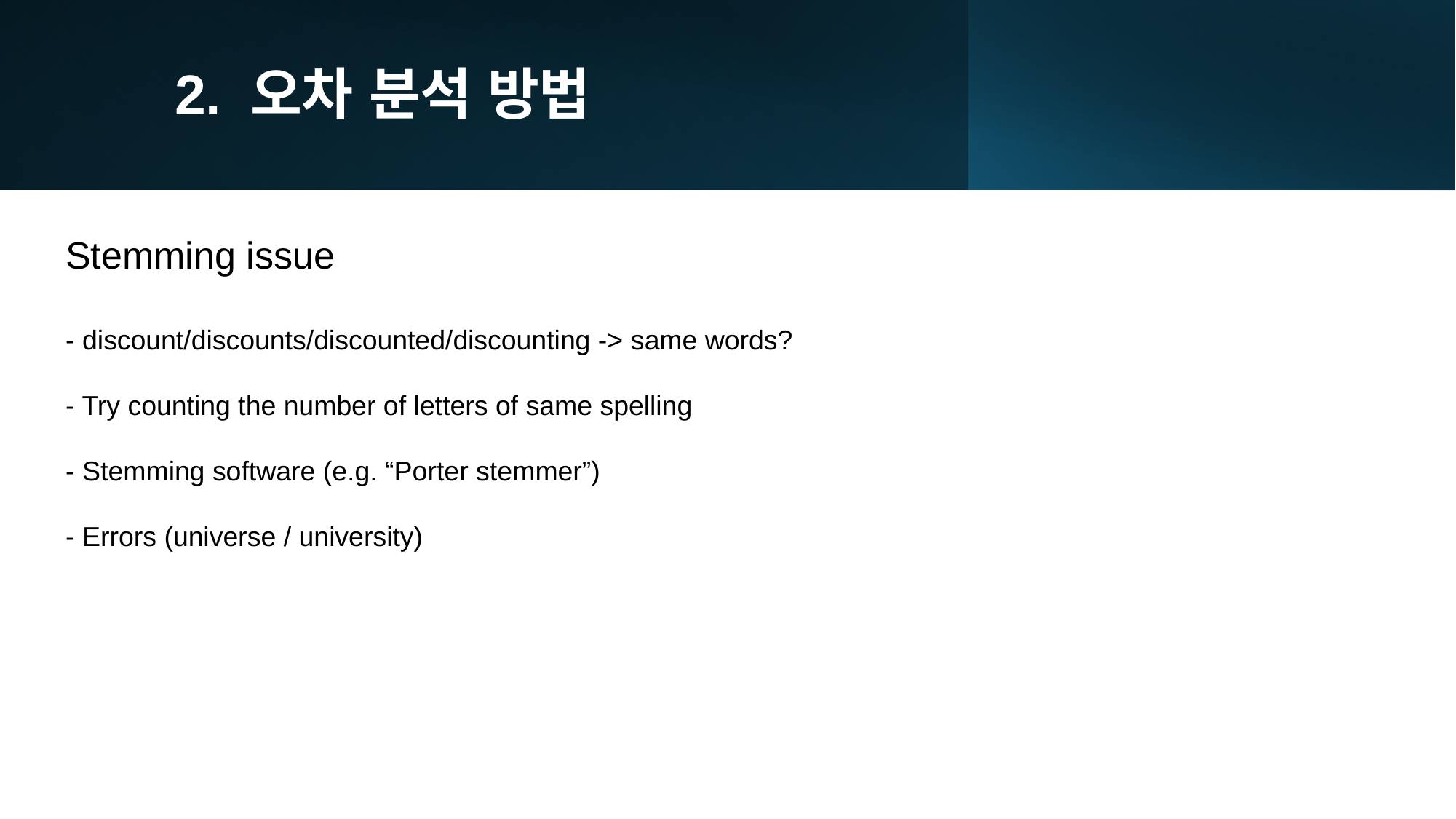

# 2. 오차 분석 방법
Stemming issue

- discount/discounts/discounted/discounting -> same words?

- Try counting the number of letters of same spelling

- Stemming software (e.g. “Porter stemmer”)

- Errors (universe / university)